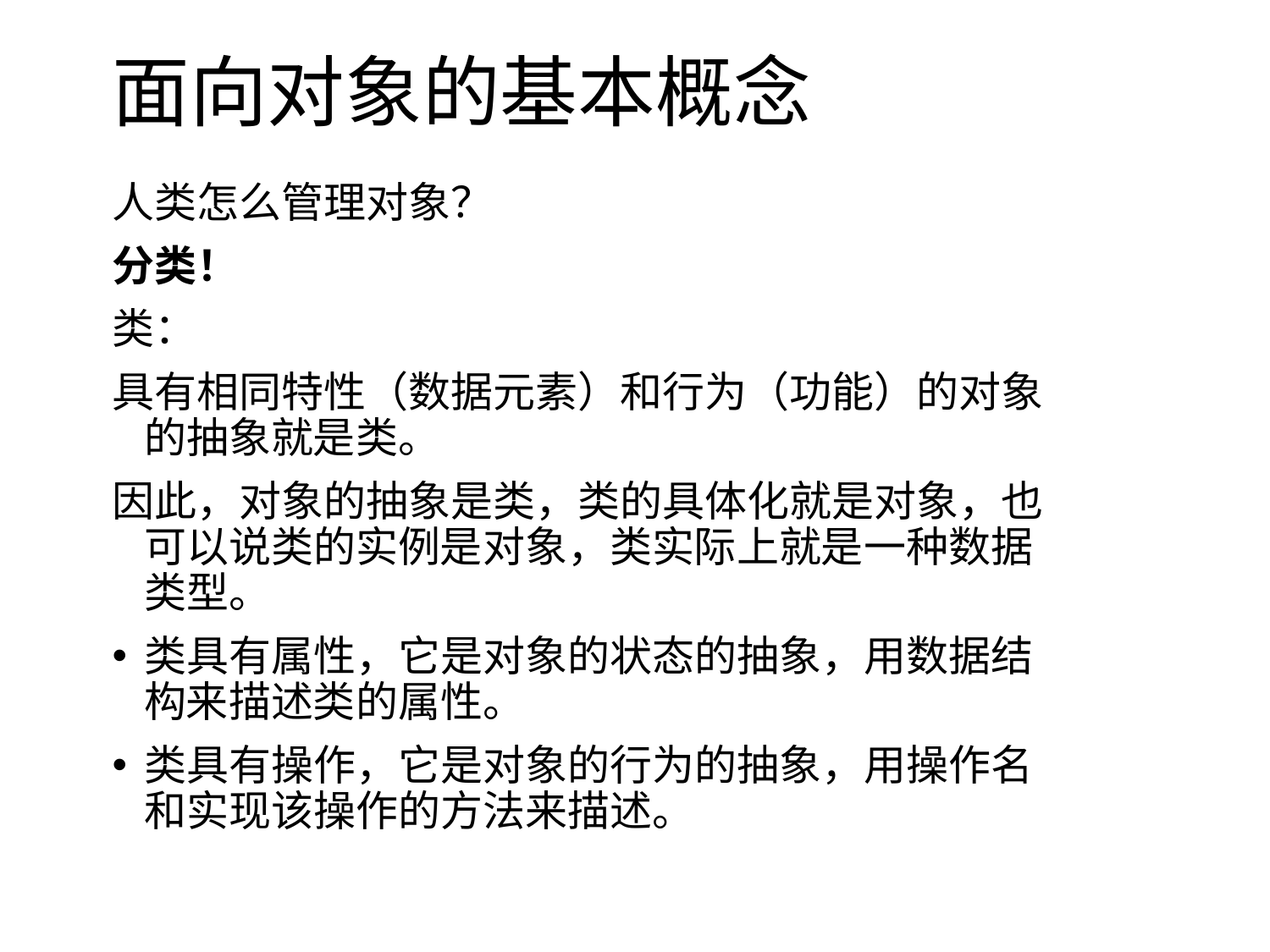

面向对象的基本概念
人类怎么管理对象？
分类！
类：
具有相同特性（数据元素）和行为（功能）的对象的抽象就是类。
因此，对象的抽象是类，类的具体化就是对象，也可以说类的实例是对象，类实际上就是一种数据类型。
类具有属性，它是对象的状态的抽象，用数据结构来描述类的属性。
类具有操作，它是对象的行为的抽象，用操作名和实现该操作的方法来描述。